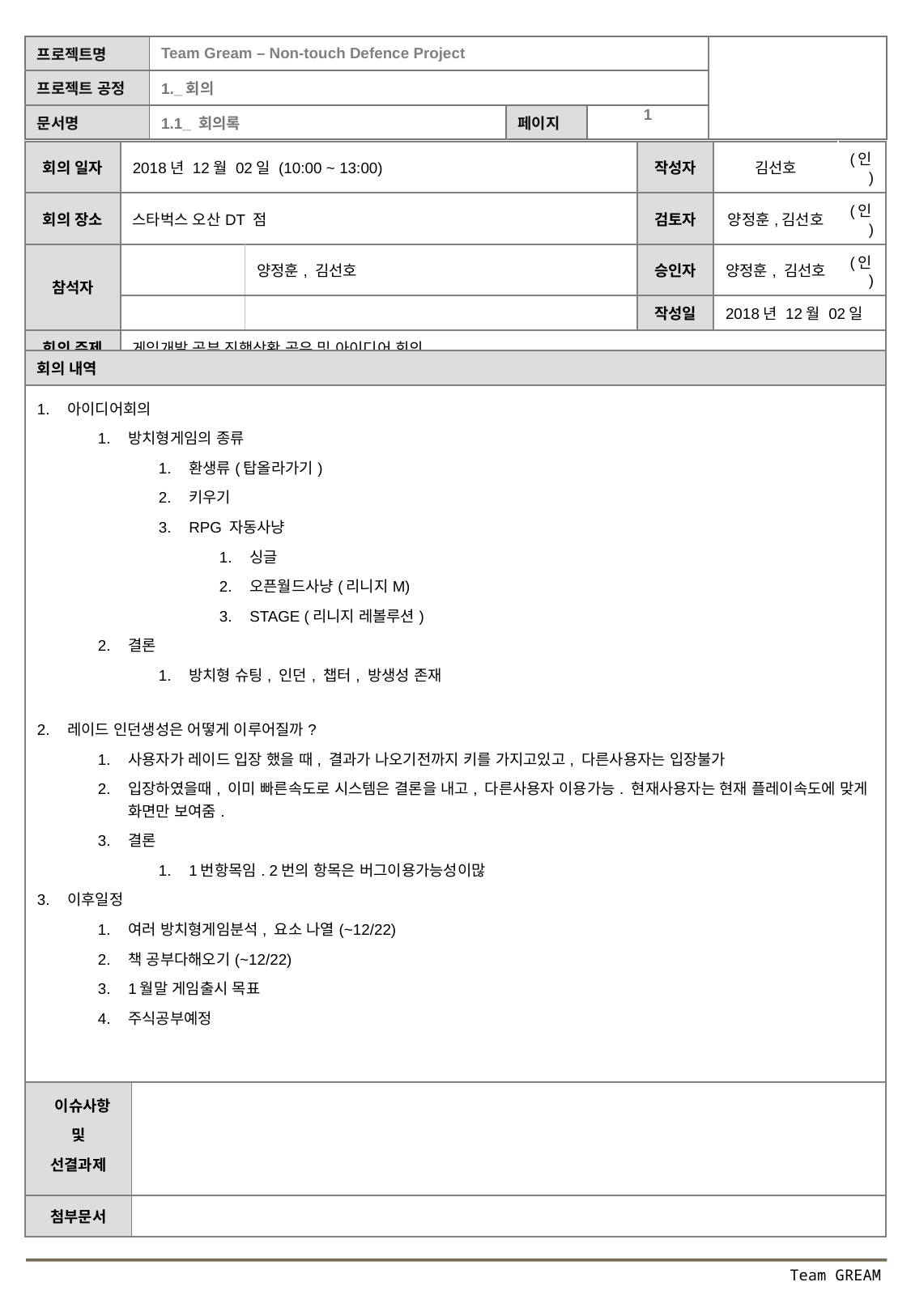

| 회의 일자 | 2018년 12월 02일 (10:00 ~ 13:00) |  | 작성자 | 김선호 | (인) |
| --- | --- | --- | --- | --- | --- |
| 회의 장소 | 스타벅스 오산DT 점 |  | 검토자 | 양정훈,김선호 | (인) |
| 참석자 |  | 양정훈, 김선호 | 승인자 | 양정훈, 김선호 | (인) |
|  |  |  | 작성일 | 2018년 12월 02일 |  |
| 회의 주제 | 게임개발 공부 진행상황 공유 및 아이디어 회의 |  |  |  |  |
| 회의 내역 |  |
| --- | --- |
| 아이디어회의 방치형게임의 종류 환생류(탑올라가기) 키우기 RPG 자동사냥 싱글 오픈월드사냥(리니지M) STAGE (리니지 레볼루션) 결론 방치형 슈팅, 인던, 챕터, 방생성 존재 레이드 인던생성은 어떻게 이루어질까? 사용자가 레이드 입장 했을 때, 결과가 나오기전까지 키를 가지고있고, 다른사용자는 입장불가 입장하였을때, 이미 빠른속도로 시스템은 결론을 내고, 다른사용자 이용가능. 현재사용자는 현재 플레이속도에 맞게 화면만 보여줌. 결론 1번항목임. 2번의 항목은 버그이용가능성이많 이후일정 여러 방치형게임분석, 요소 나열(~12/22) 책 공부다해오기(~12/22) 1월말 게임출시 목표 주식공부예정 |  |
| 이슈사항 및 선결과제 |  |
| 첨부문서 |  |